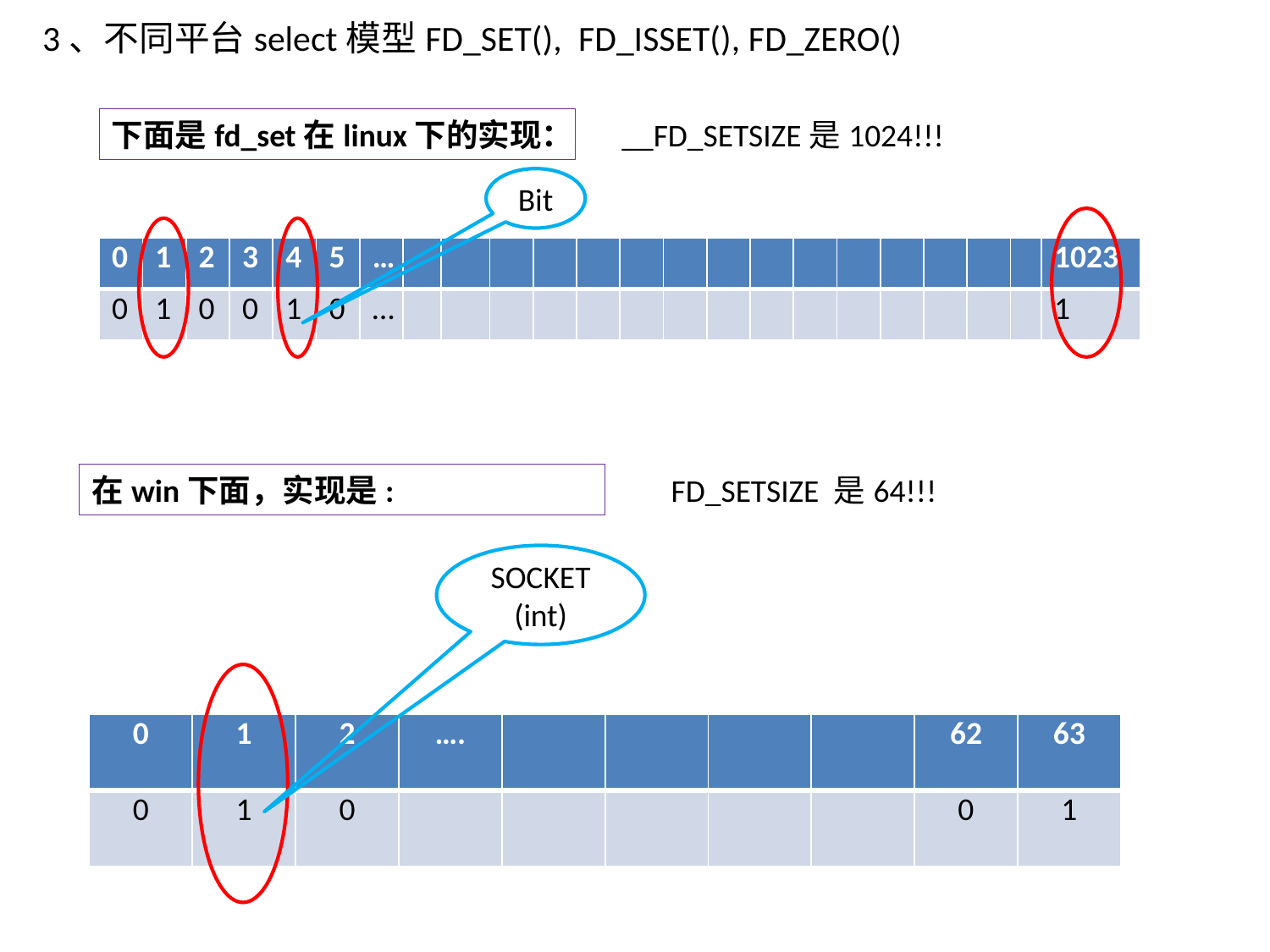

3、不同平台select模型FD_SET(),  FD_ISSET(), FD_ZERO()

下面是fd_set在linux下的实现：
__FD_SETSIZE是1024!!!
Bit

| 0 | 1 | 2 | 3 | 4 | 5 | … |  |  |  |  |  |  |  |  |  |  |  |  |  |  |  | 1023 |
| --- | --- | --- | --- | --- | --- | --- | --- | --- | --- | --- | --- | --- | --- | --- | --- | --- | --- | --- | --- | --- | --- | --- |
| 0 | 1 | 0 | 0 | 1 | 0 | … |  |  |  |  |  |  |  |  |  |  |  |  |  |  |  | 1 |
在win下面，实现是:
FD_SETSIZE 是64!!!
SOCKET
(int)

| 0 | 1 | 2 | …. |  |  |  |  | 62 | 63 |
| --- | --- | --- | --- | --- | --- | --- | --- | --- | --- |
| 0 | 1 | 0 |  |  |  |  |  | 0 | 1 |